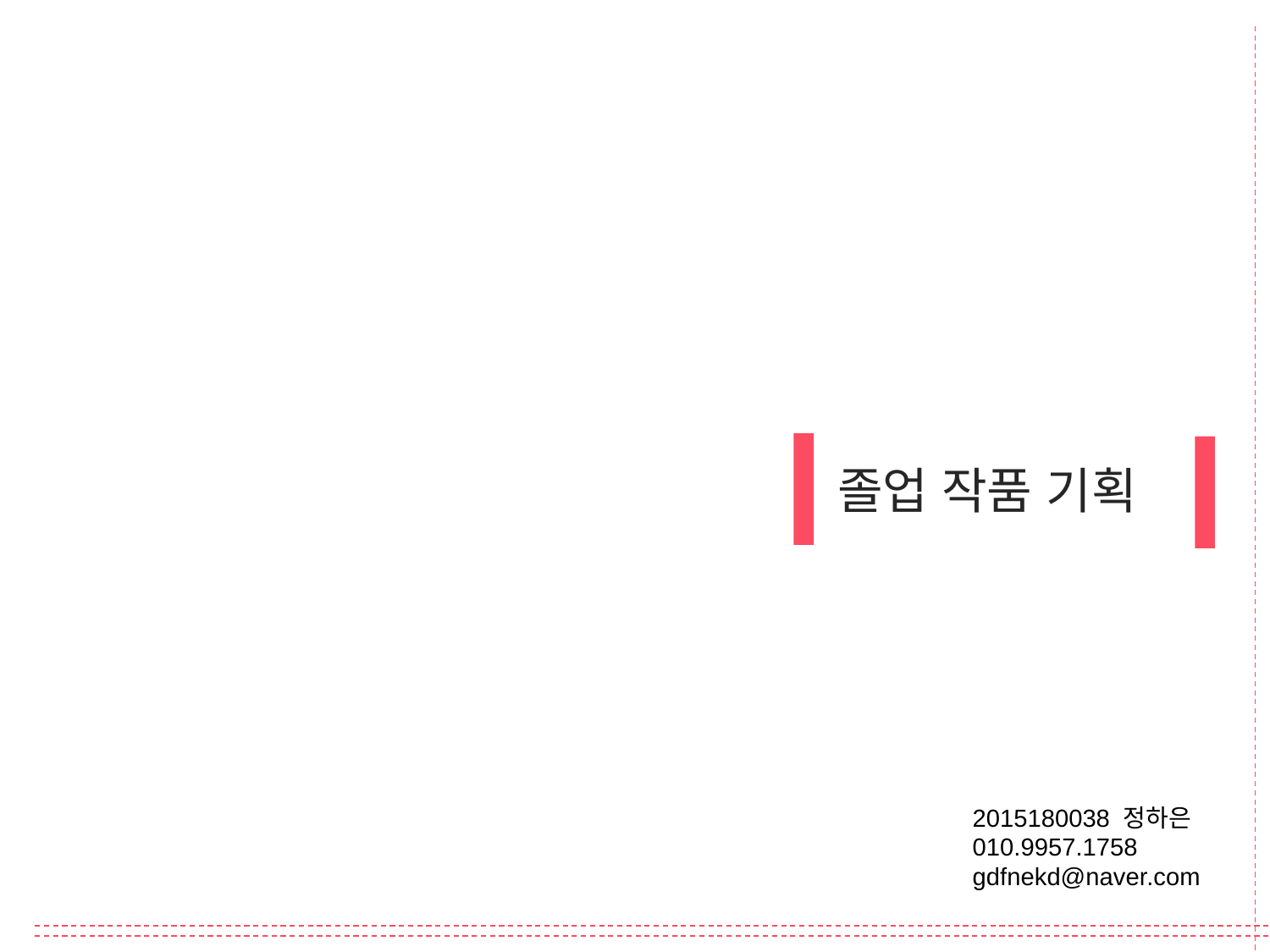

졸업 작품 기획
2015180038 정하은
010.9957.1758
gdfnekd@naver.com